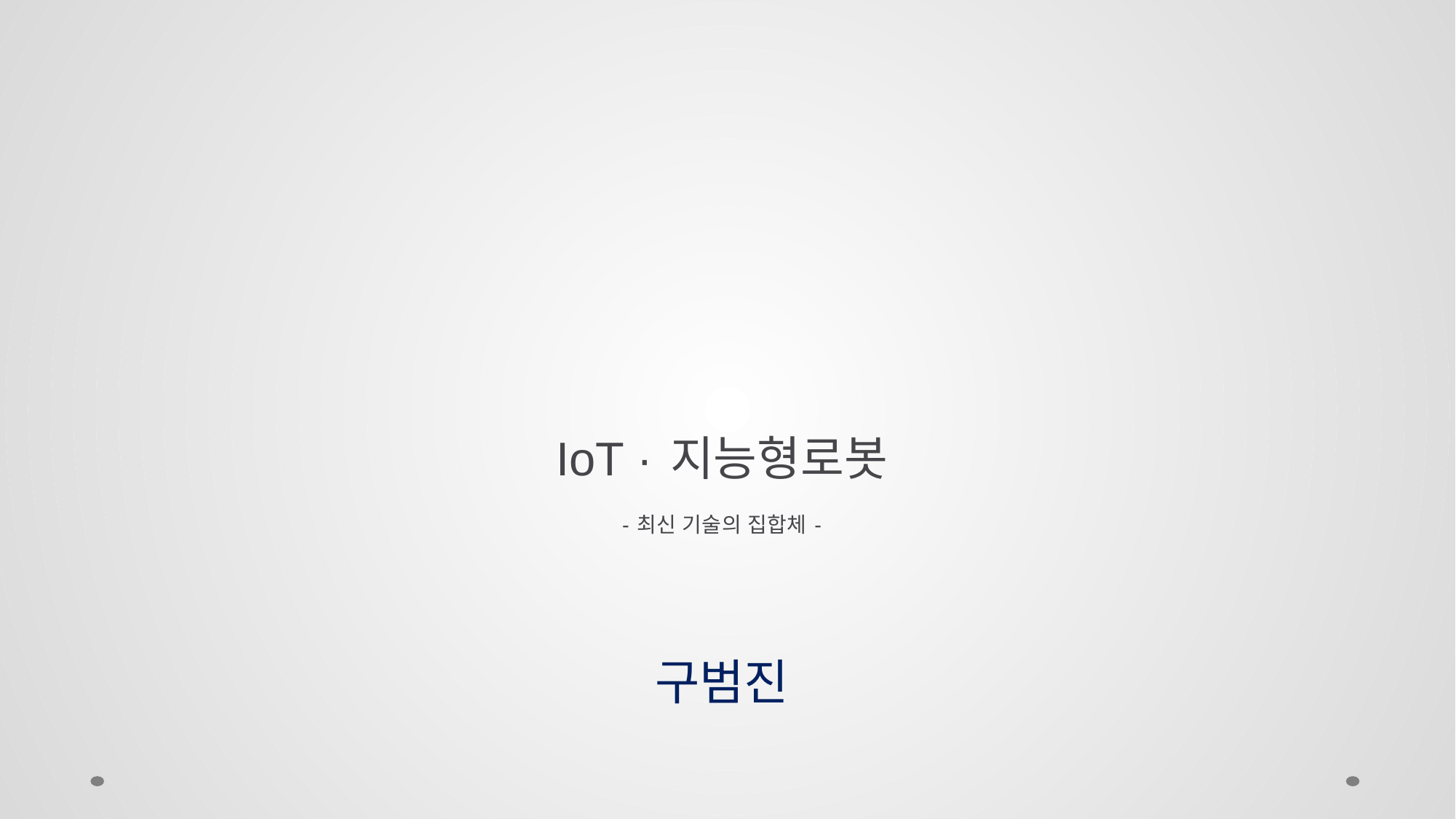

# IoT · 지능형로봇 - 최신 기술의 집합체 -
구범진